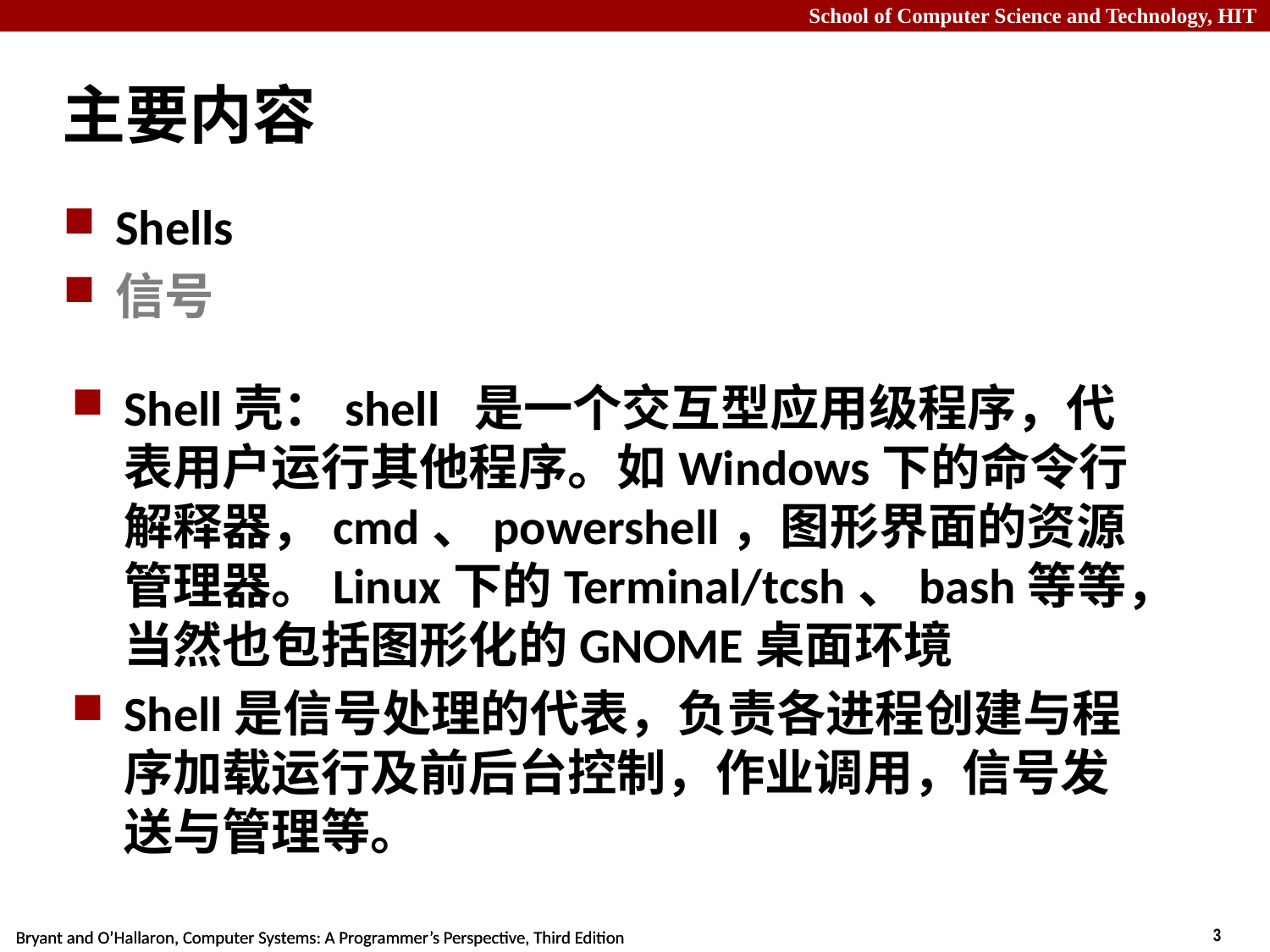

# 主要内容
Shells
信号
Shell壳：shell  是一个交互型应用级程序，代表用户运行其他程序。如Windows下的命令行解释器，cmd、powershell，图形界面的资源管理器。Linux下的Terminal/tcsh、bash等等，当然也包括图形化的GNOME桌面环境
Shell是信号处理的代表，负责各进程创建与程序加载运行及前后台控制，作业调用，信号发送与管理等。